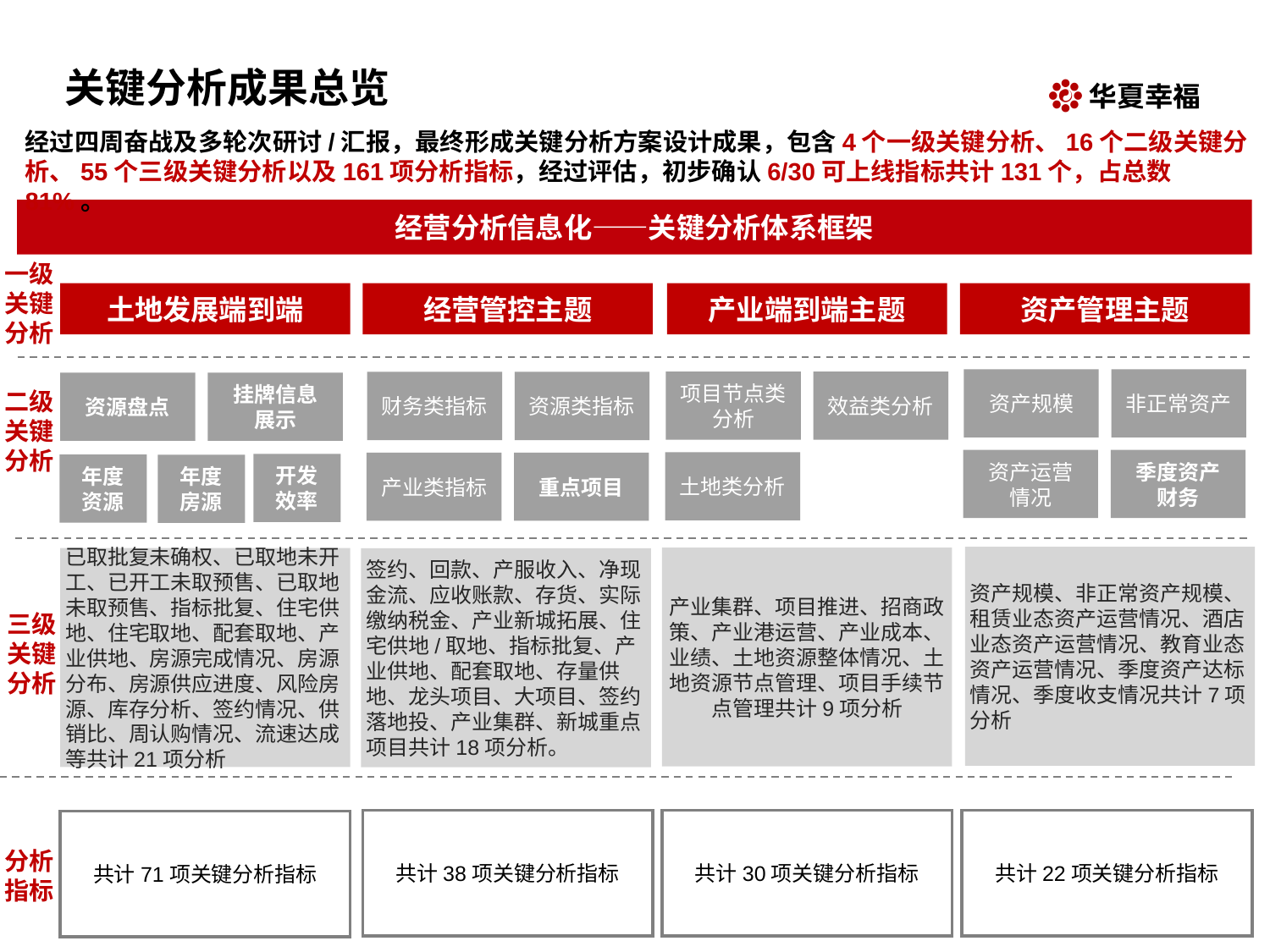

# 关键分析成果总览
经过四周奋战及多轮次研讨/汇报，最终形成关键分析方案设计成果，包含4个一级关键分析、16个二级关键分析、55个三级关键分析以及161项分析指标，经过评估，初步确认6/30可上线指标共计131个，占总数81%。
经营分析信息化——关键分析体系框架
一级
关键
分析
土地发展端到端
经营管控主题
产业端到端主题
资产管理主题
资产规模
非正常资产
项目节点类分析
效益类分析
财务类指标
资源类指标
资源盘点
挂牌信息
展示
二级
关键
分析
资产运营
情况
季度资产
财务
土地类分析
产业类指标
重点项目
开发效率
年度资源
年度房源
资产规模、非正常资产规模、租赁业态资产运营情况、酒店业态资产运营情况、教育业态资产运营情况、季度资产达标情况、季度收支情况共计7项分析
产业集群、项目推进、招商政策、产业港运营、产业成本、业绩、土地资源整体情况、土地资源节点管理、项目手续节点管理共计9项分析
已取批复未确权、已取地未开工、已开工未取预售、已取地未取预售、指标批复、住宅供地、住宅取地、配套取地、产业供地、房源完成情况、房源分布、房源供应进度、风险房源、库存分析、签约情况、供销比、周认购情况、流速达成等共计21项分析
签约、回款、产服收入、净现金流、应收账款、存货、实际缴纳税金、产业新城拓展、住宅供地/取地、指标批复、产业供地、配套取地、存量供地、龙头项目、大项目、签约落地投、产业集群、新城重点项目共计18项分析。
三级
关键
分析
共计22项关键分析指标
共计30项关键分析指标
共计38项关键分析指标
共计71项关键分析指标
分析
指标